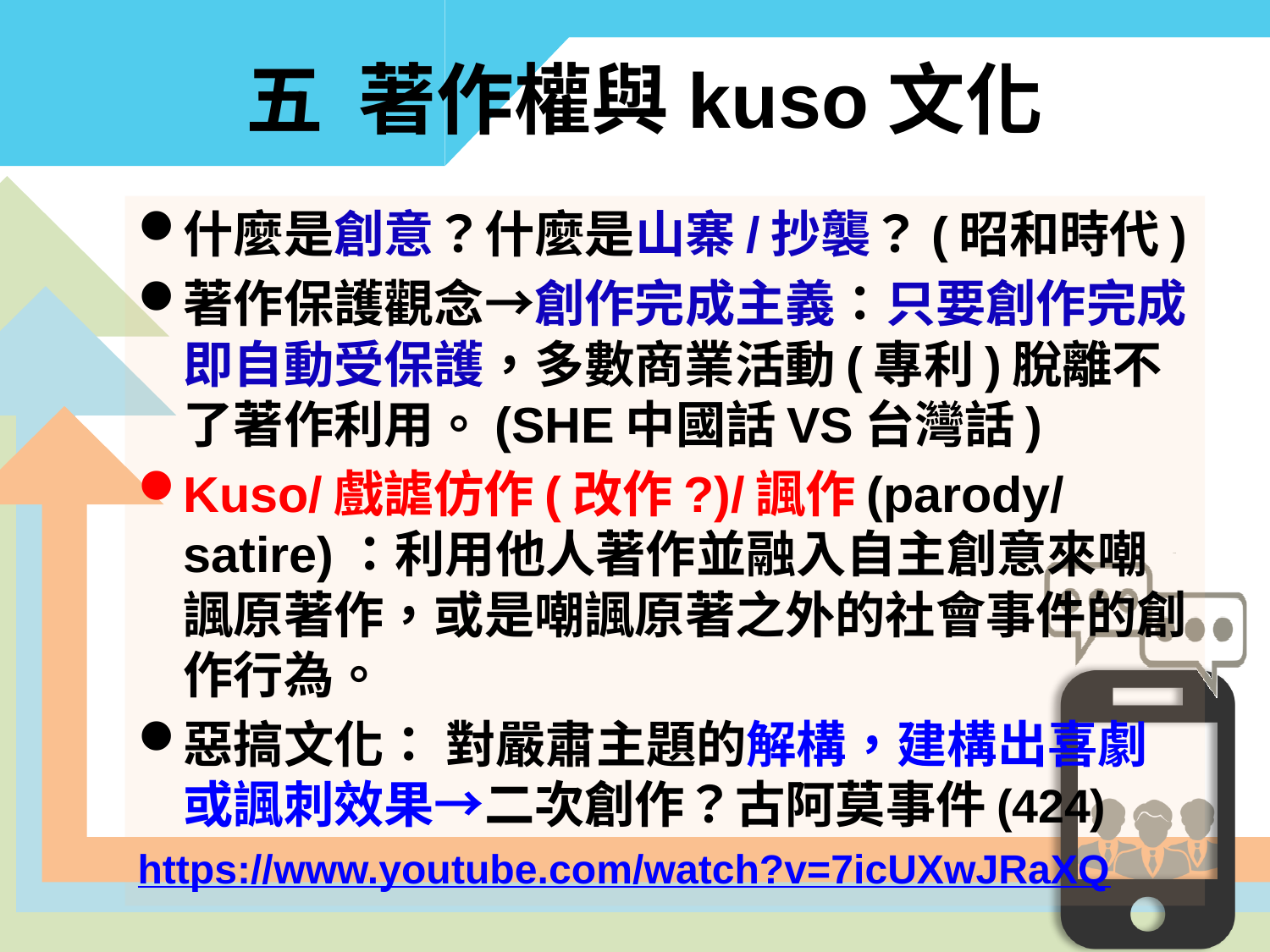

五  著作權與kuso文化
什麼是創意？什麼是山寨/抄襲？(昭和時代)
著作保護觀念→創作完成主義：只要創作完成即自動受保護，多數商業活動(專利)脫離不了著作利用。(SHE中國話VS台灣話)
Kuso/戲謔仿作(改作?)/諷作(parody/satire)：利用他人著作並融入自主創意來嘲諷原著作，或是嘲諷原著之外的社會事件的創作行為。
惡搞文化： 對嚴肅主題的解構，建構出喜劇或諷刺效果→二次創作？古阿莫事件(424)
https://www.youtube.com/watch?v=7icUXwJRaXQ